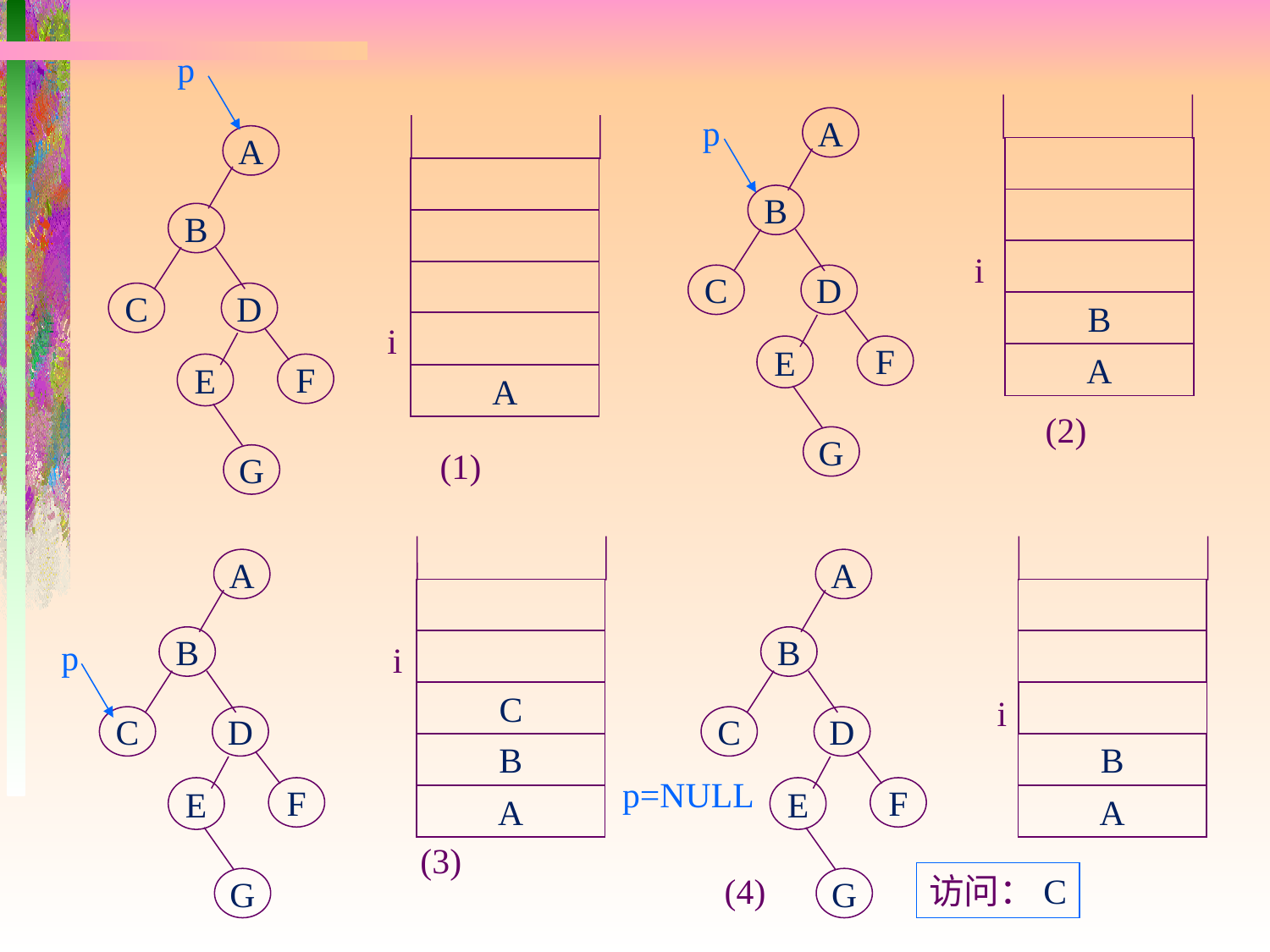

p

A
A

B

C
D

E
F

G
i
(1)

p

A

B

C
D

E
F

G

i
B
A
(2)

A

B

C
D

E
F

G

p

i
C
B
A
(3)

A

B

C
D

E
F

G

i
B
A
访问：C
(4)
p=NULL